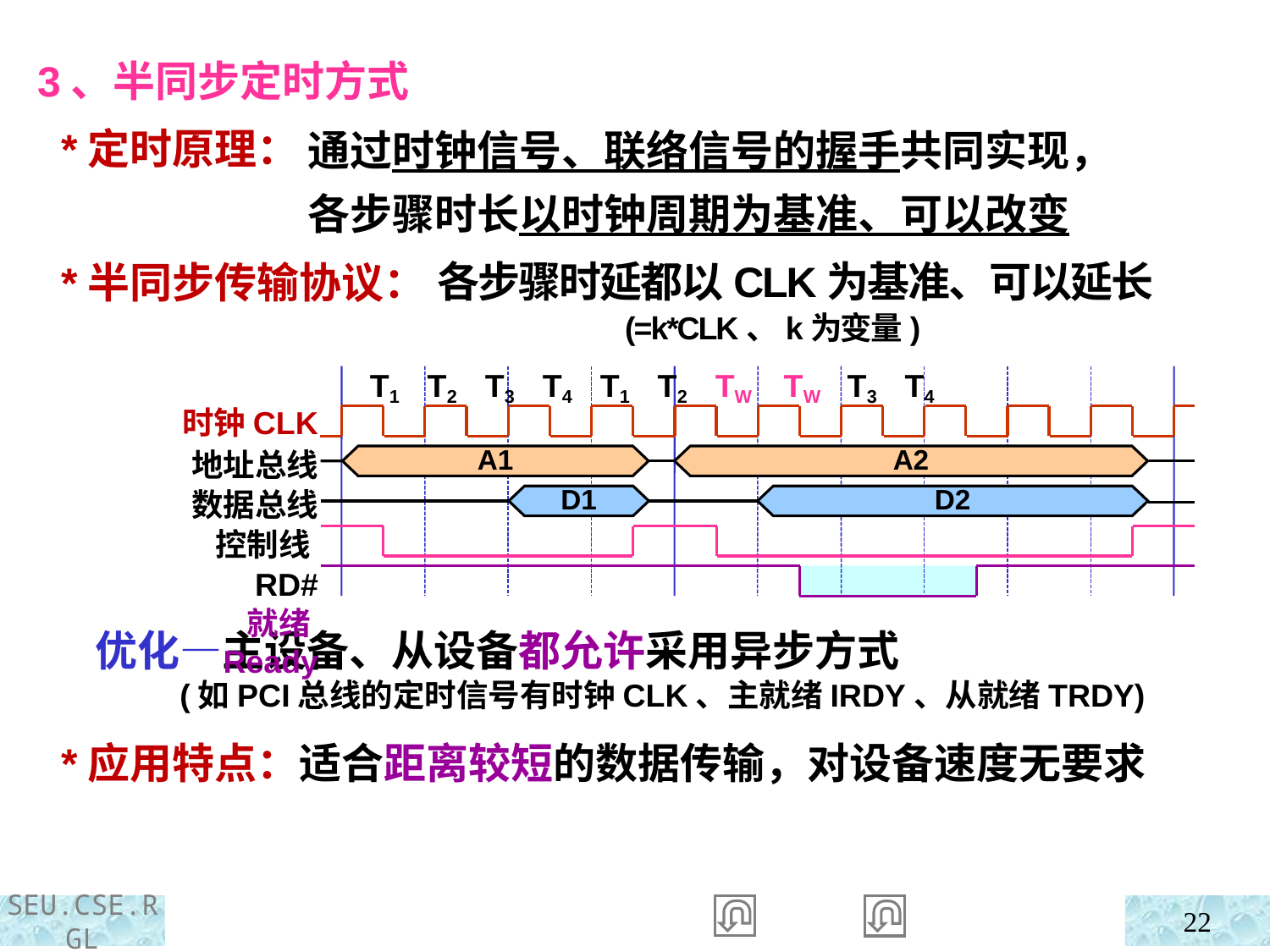

3、半同步定时方式
  *定时原理：

  *半同步传输协议：
通过时钟信号、联络信号的握手共同实现，
各步骤时长以时钟周期为基准、可以改变
各步骤时延都以CLK为基准、可以延长
                          (=k*CLK、k为变量)
T1    T2    T3    T4    T1    T2    TW    TW   T3    T4
时钟CLK
地址总线
数据总线
控制线RD#
就绪Ready
A2
A1
D2
D1

     优化—主设备、从设备都允许采用异步方式
                (如PCI总线的定时信号有时钟CLK、主就绪IRDY、从就绪TRDY)
  *应用特点：适合距离较短的数据传输，对设备速度无要求

22